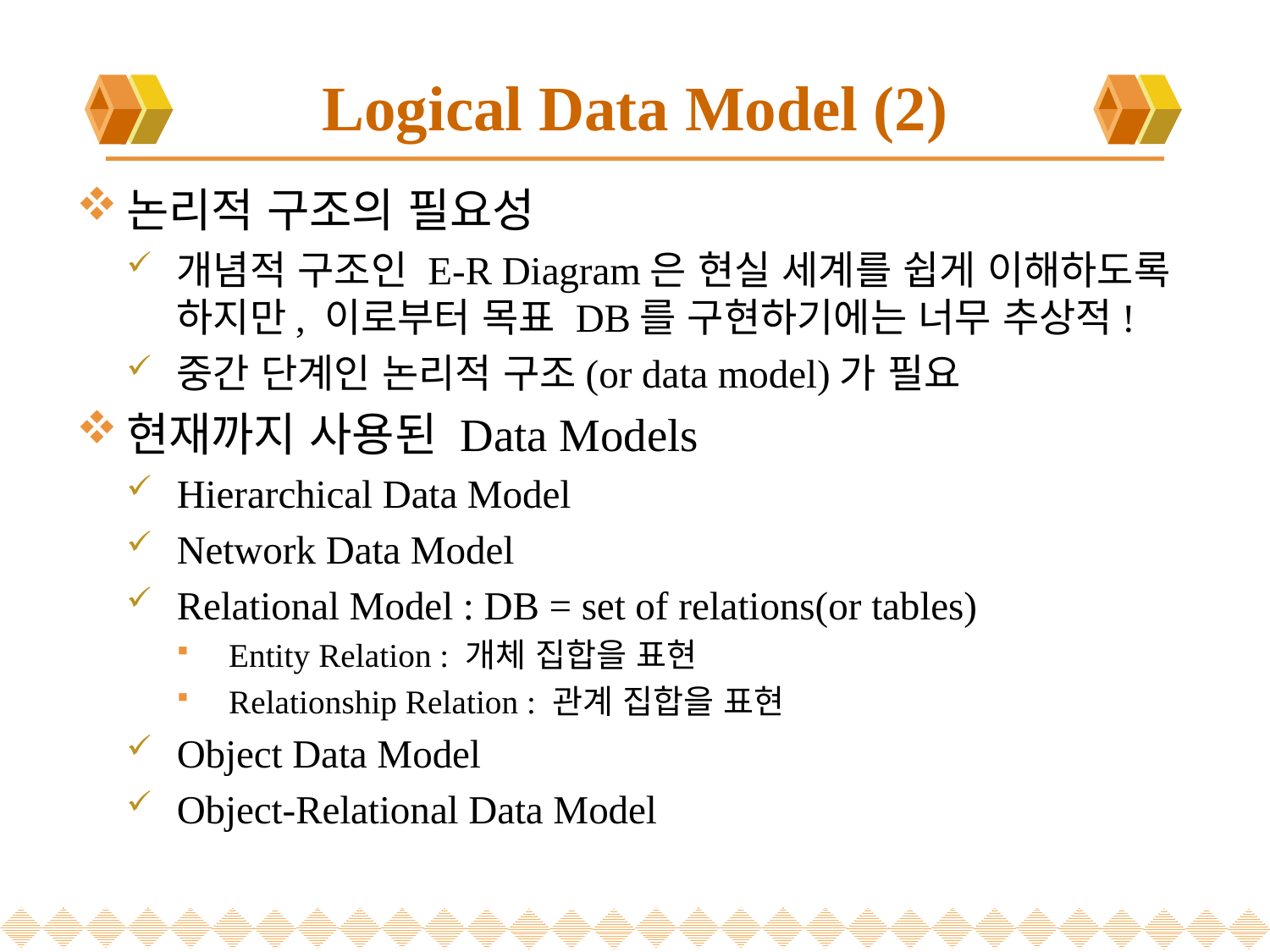

# Logical Data Model (2)
논리적 구조의 필요성
개념적 구조인 E-R Diagram은 현실 세계를 쉽게 이해하도록 하지만, 이로부터 목표 DB를 구현하기에는 너무 추상적!
중간 단계인 논리적 구조(or data model)가 필요
현재까지 사용된 Data Models
Hierarchical Data Model
Network Data Model
Relational Model : DB = set of relations(or tables)
Entity Relation : 개체 집합을 표현
Relationship Relation : 관계 집합을 표현
Object Data Model
Object-Relational Data Model